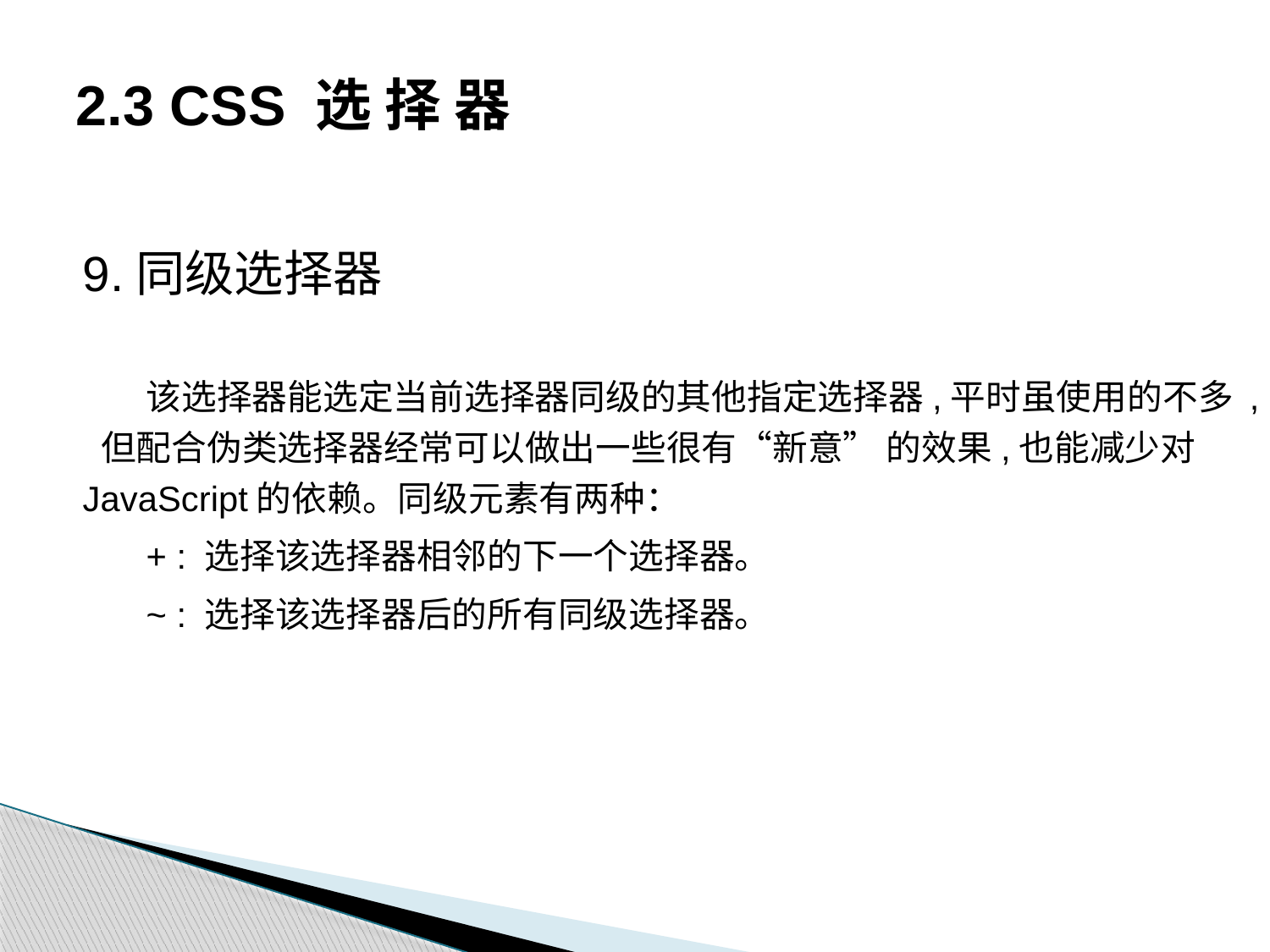

# 2.3 CSS 选 择 器
9.同级选择器

该选择器能选定当前选择器同级的其他指定选择器,平时虽使用的不多 , 但配合伪类选择器经常可以做出一些很有“新意” 的效果,也能减少对 JavaScript的依赖。同级元素有两种：
+ : 选择该选择器相邻的下一个选择器。
~ : 选择该选择器后的所有同级选择器。